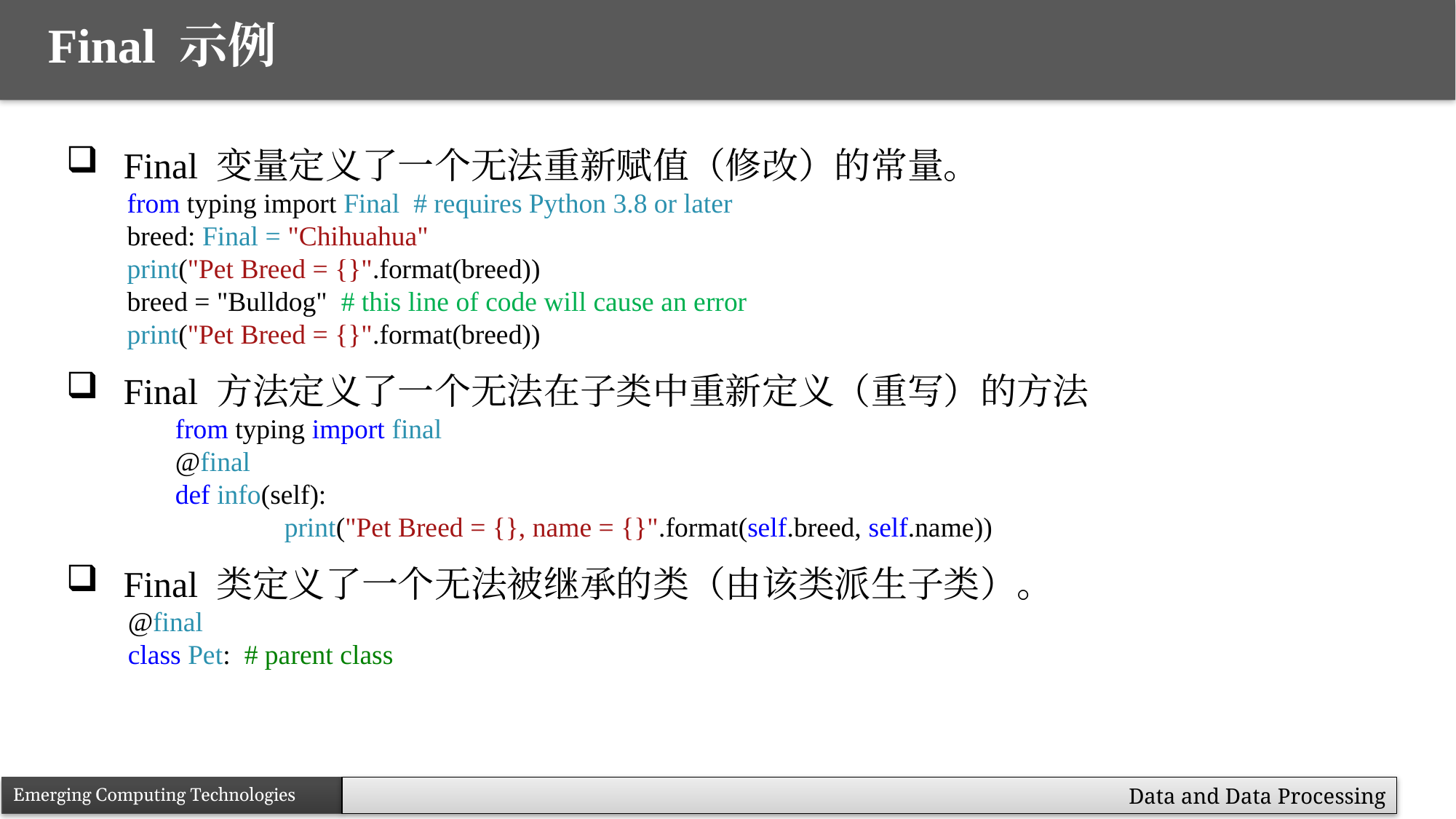

Final 示例
Final 变量定义了一个无法重新赋值（修改）的常量。
from typing import Final  # requires Python 3.8 or later
breed: Final = "Chihuahua"
print("Pet Breed = {}".format(breed))
breed = "Bulldog"  # this line of code will cause an error
print("Pet Breed = {}".format(breed))
Final 方法定义了一个无法在子类中重新定义（重写）的方法
 	from typing import final
	@final
	def info(self):
		print("Pet Breed = {}, name = {}".format(self.breed, self.name))
Final 类定义了一个无法被继承的类（由该类派生子类）。
	@final
	class Pet:  # parent class